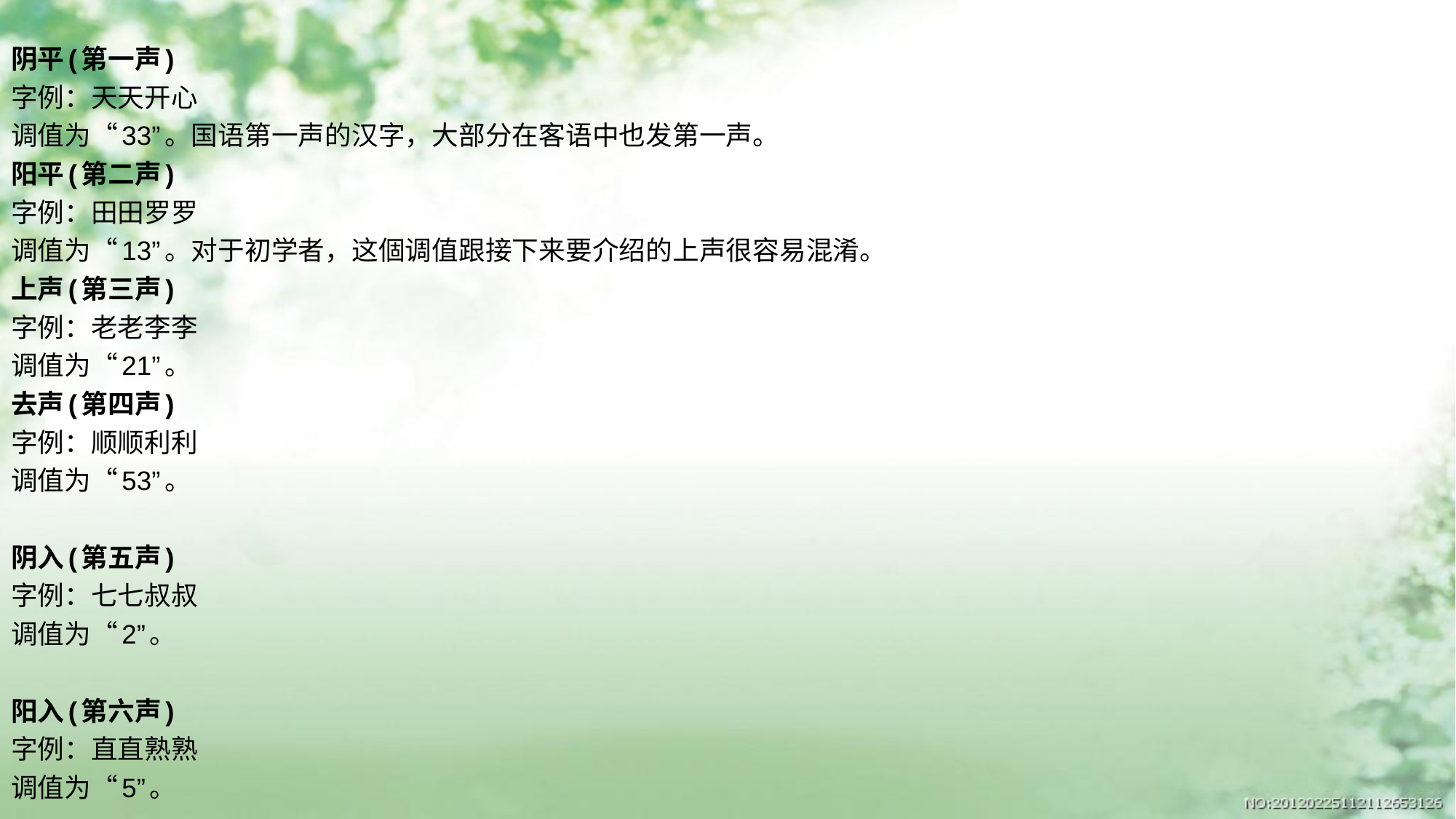

阴平(第一声)
字例：天天开心
调值为“33”。国语第一声的汉字，大部分在客语中也发第一声。
阳平(第二声)
字例：田田罗罗
调值为“13”。对于初学者，这個调值跟接下来要介绍的上声很容易混淆。
上声(第三声)
字例：老老李李
调值为“21”。
去声(第四声)
字例：顺顺利利
调值为“53”。

阴入(第五声)
字例：七七叔叔
调值为“2”。

阳入(第六声)
字例：直直熟熟
调值为“5”。